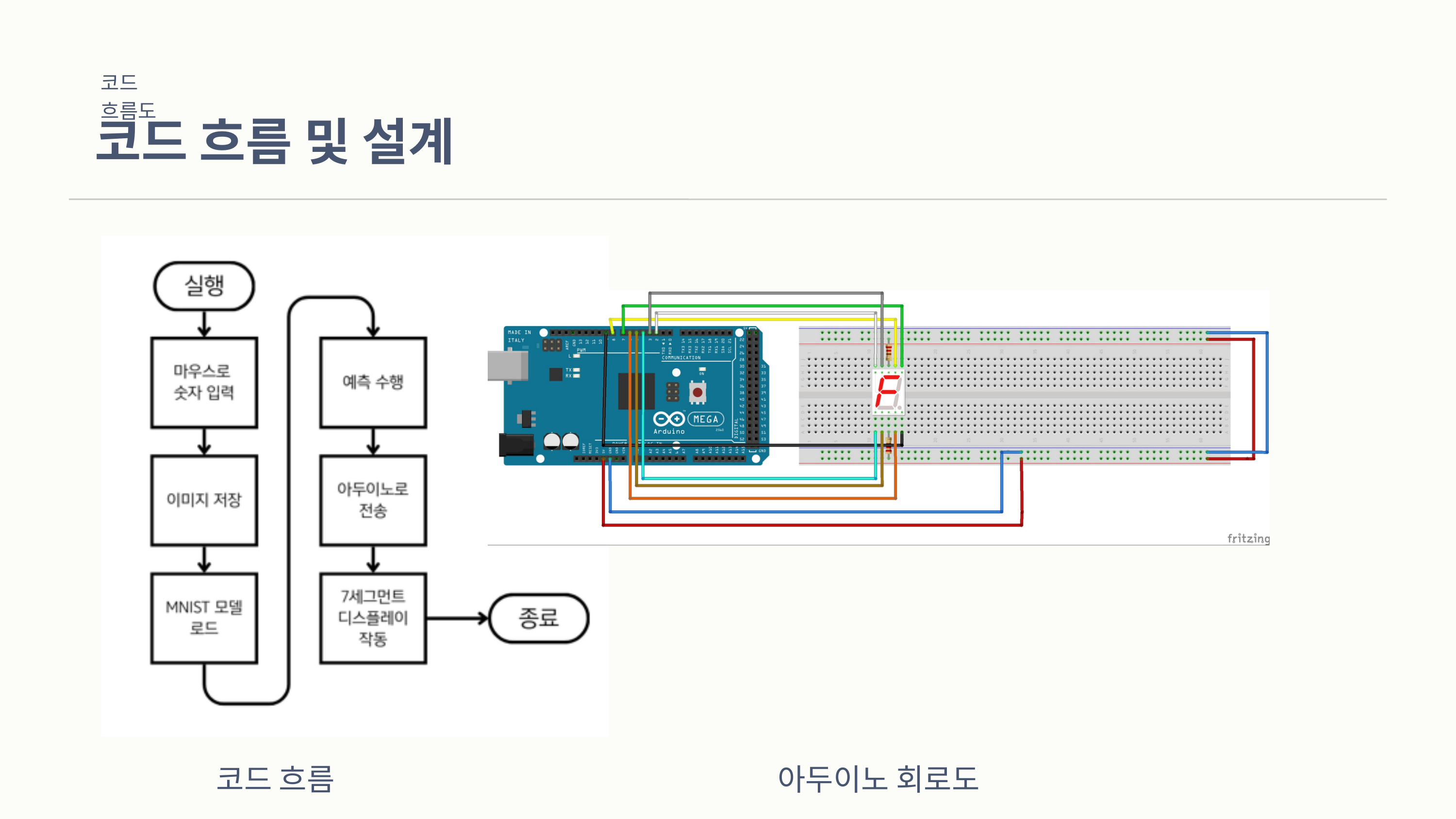

코드 흐름도
코드 흐름 및 설계

코드 흐름
아두이노 회로도